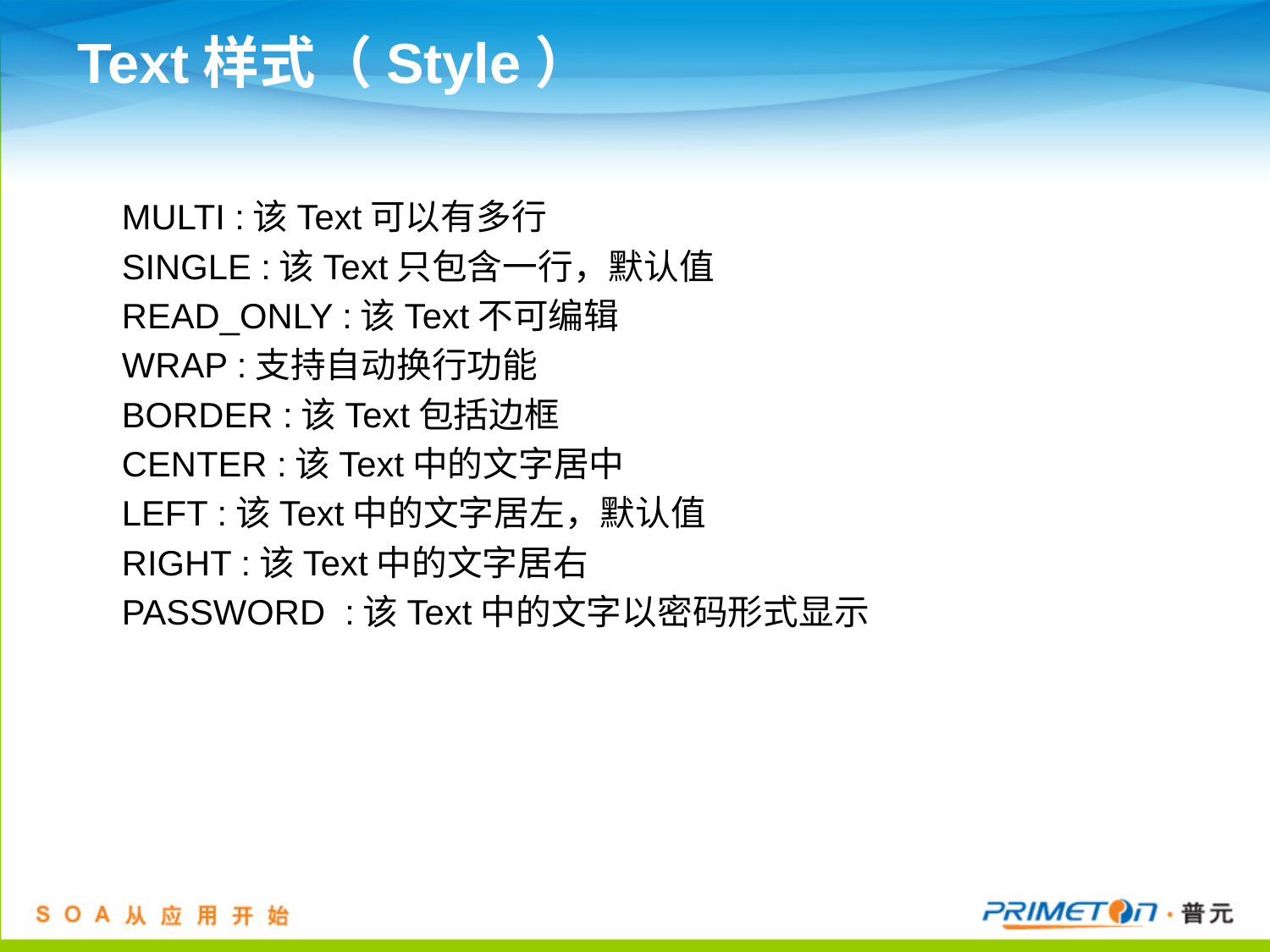

# Text样式（Style）
MULTI :该Text可以有多行
SINGLE :该Text只包含一行，默认值
READ_ONLY :该Text不可编辑
WRAP :支持自动换行功能
BORDER :该Text包括边框
CENTER :该Text中的文字居中
LEFT :该Text中的文字居左，默认值
RIGHT :该Text中的文字居右
PASSWORD  :该Text中的文字以密码形式显示